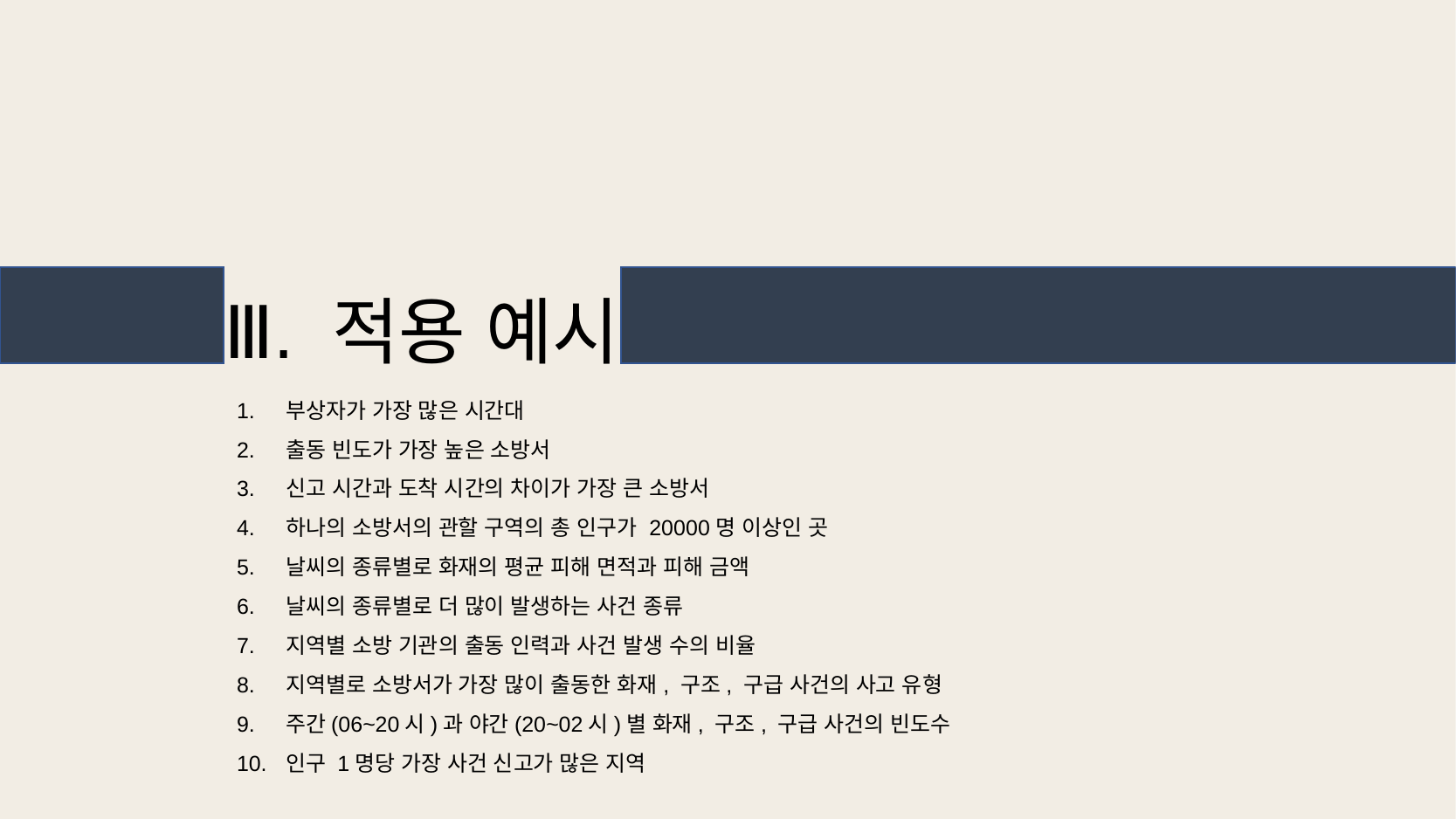

Ⅲ. 적용 예시

부상자가 가장 많은 시간대
출동 빈도가 가장 높은 소방서
신고 시간과 도착 시간의 차이가 가장 큰 소방서
하나의 소방서의 관할 구역의 총 인구가 20000명 이상인 곳
날씨의 종류별로 화재의 평균 피해 면적과 피해 금액
날씨의 종류별로 더 많이 발생하는 사건 종류
지역별 소방 기관의 출동 인력과 사건 발생 수의 비율
지역별로 소방서가 가장 많이 출동한 화재, 구조, 구급 사건의 사고 유형
주간(06~20시)과 야간(20~02시)별 화재, 구조, 구급 사건의 빈도수
인구 1명당 가장 사건 신고가 많은 지역